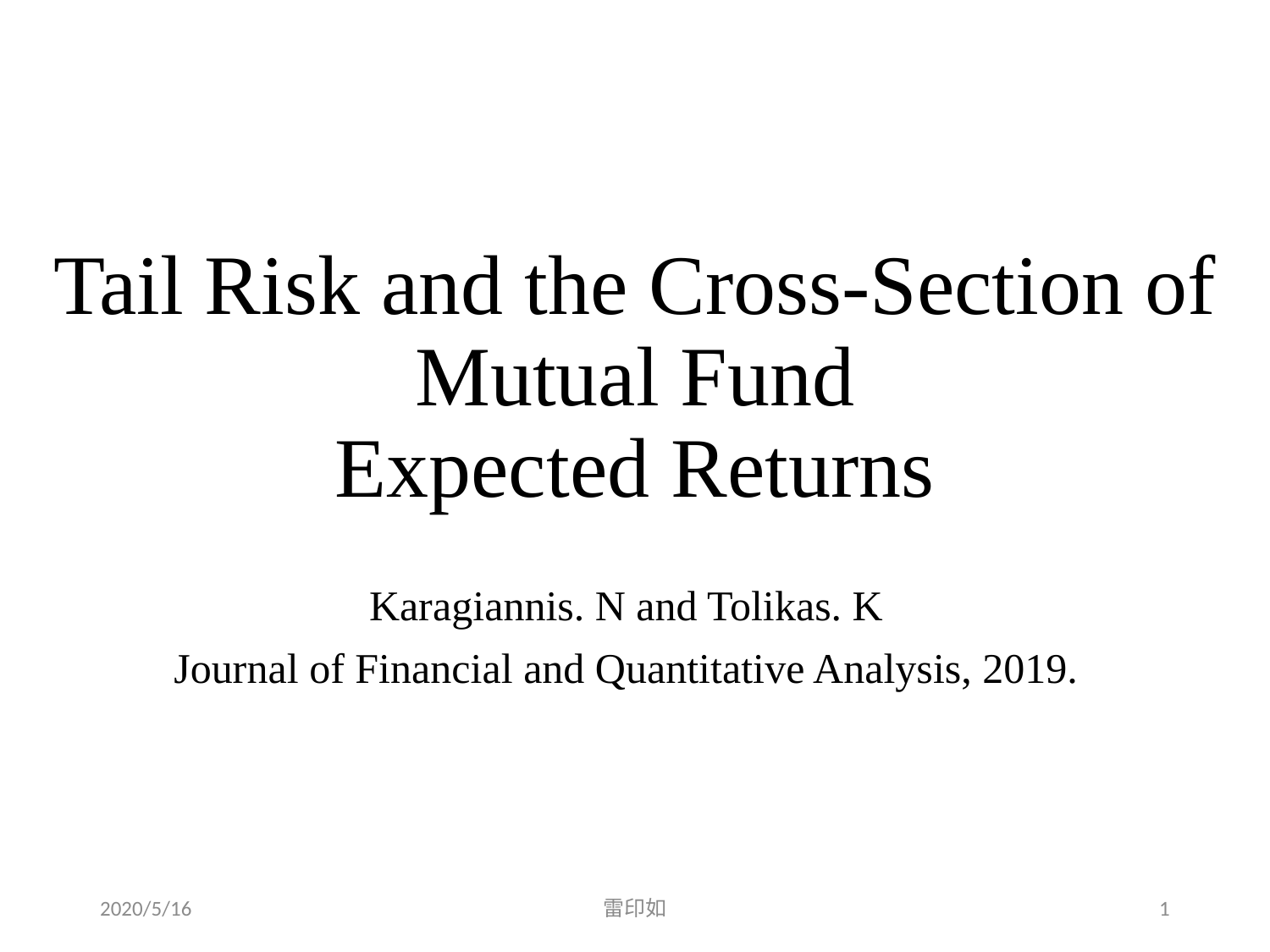

# Tail Risk and the Cross-Section of Mutual Fund Expected Returns
Karagiannis. N and Tolikas. K
Journal of Financial and Quantitative Analysis, 2019.
2020/5/16
雷印如
1